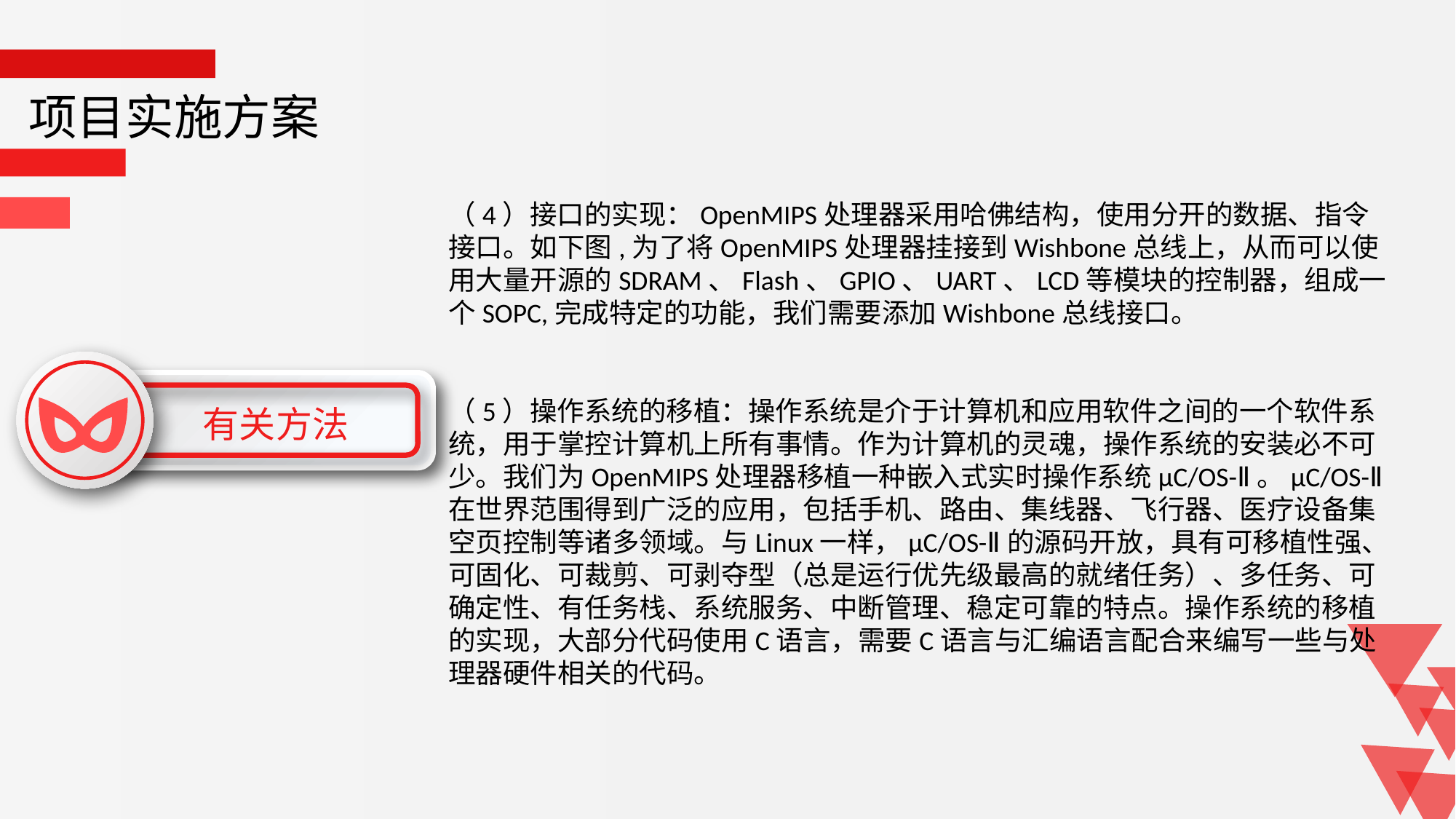

项目实施方案

（4）接口的实现：OpenMIPS处理器采用哈佛结构，使用分开的数据、指令接口。如下图,为了将OpenMIPS处理器挂接到Wishbone总线上，从而可以使用大量开源的SDRAM、Flash、GPIO、UART、LCD等模块的控制器，组成一个SOPC,完成特定的功能，我们需要添加Wishbone总线接口。

（5）操作系统的移植：操作系统是介于计算机和应用软件之间的一个软件系统，用于掌控计算机上所有事情。作为计算机的灵魂，操作系统的安装必不可少。我们为OpenMIPS处理器移植一种嵌入式实时操作系统μC/OS-Ⅱ。μC/OS-Ⅱ在世界范围得到广泛的应用，包括手机、路由、集线器、飞行器、医疗设备集空页控制等诸多领域。与Linux一样，μC/OS-Ⅱ的源码开放，具有可移植性强、可固化、可裁剪、可剥夺型（总是运行优先级最高的就绪任务）、多任务、可确定性、有任务栈、系统服务、中断管理、稳定可靠的特点。操作系统的移植的实现，大部分代码使用C语言，需要C语言与汇编语言配合来编写一些与处理器硬件相关的代码。

有关方法